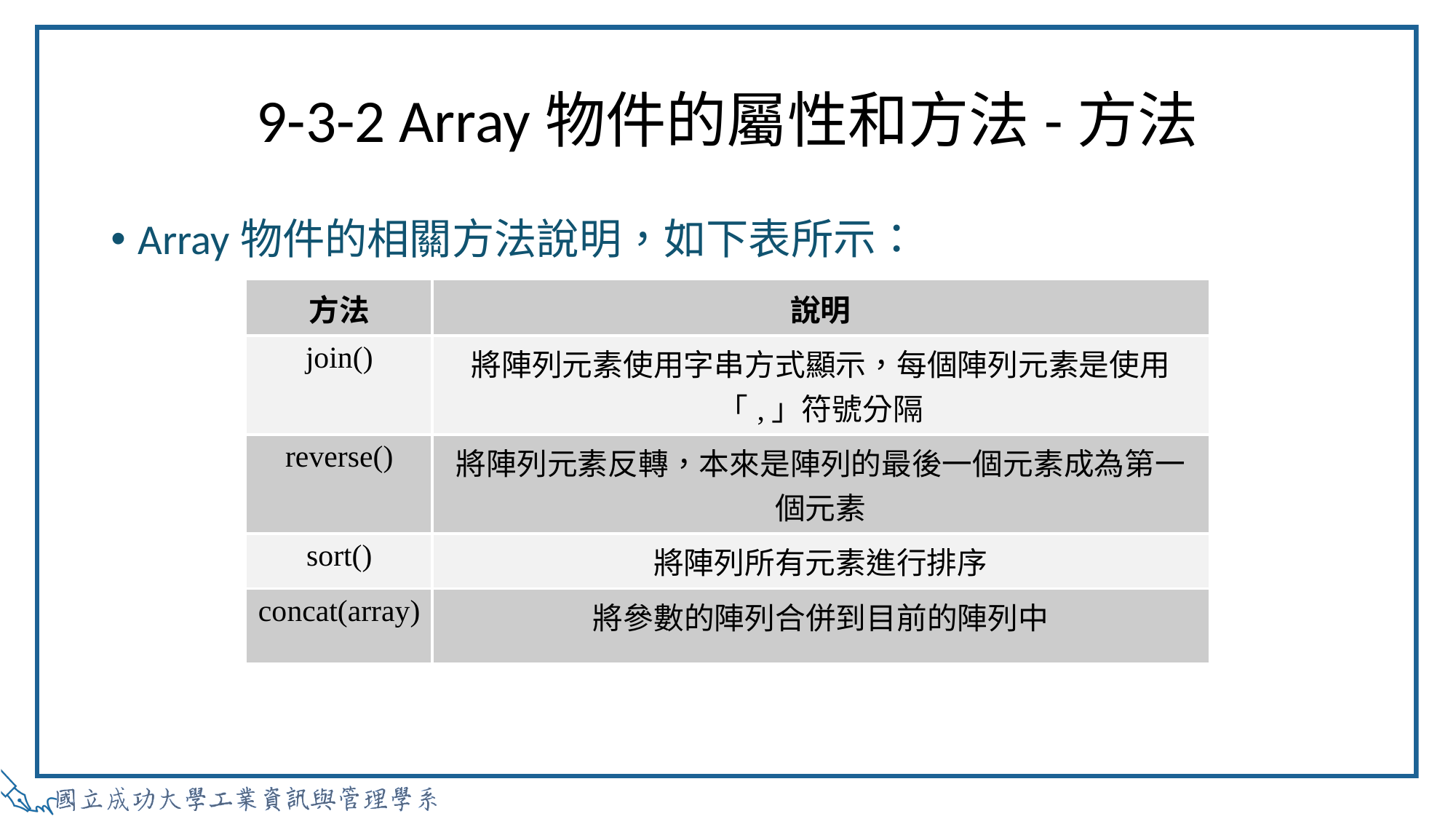

# 9-3-2 Array物件的屬性和方法-方法
Array物件的相關方法說明，如下表所示：
| 方法 | 說明 |
| --- | --- |
| join() | 將陣列元素使用字串方式顯示，每個陣列元素是使用「,」符號分隔 |
| reverse() | 將陣列元素反轉，本來是陣列的最後一個元素成為第一個元素 |
| sort() | 將陣列所有元素進行排序 |
| concat(array) | 將參數的陣列合併到目前的陣列中 |